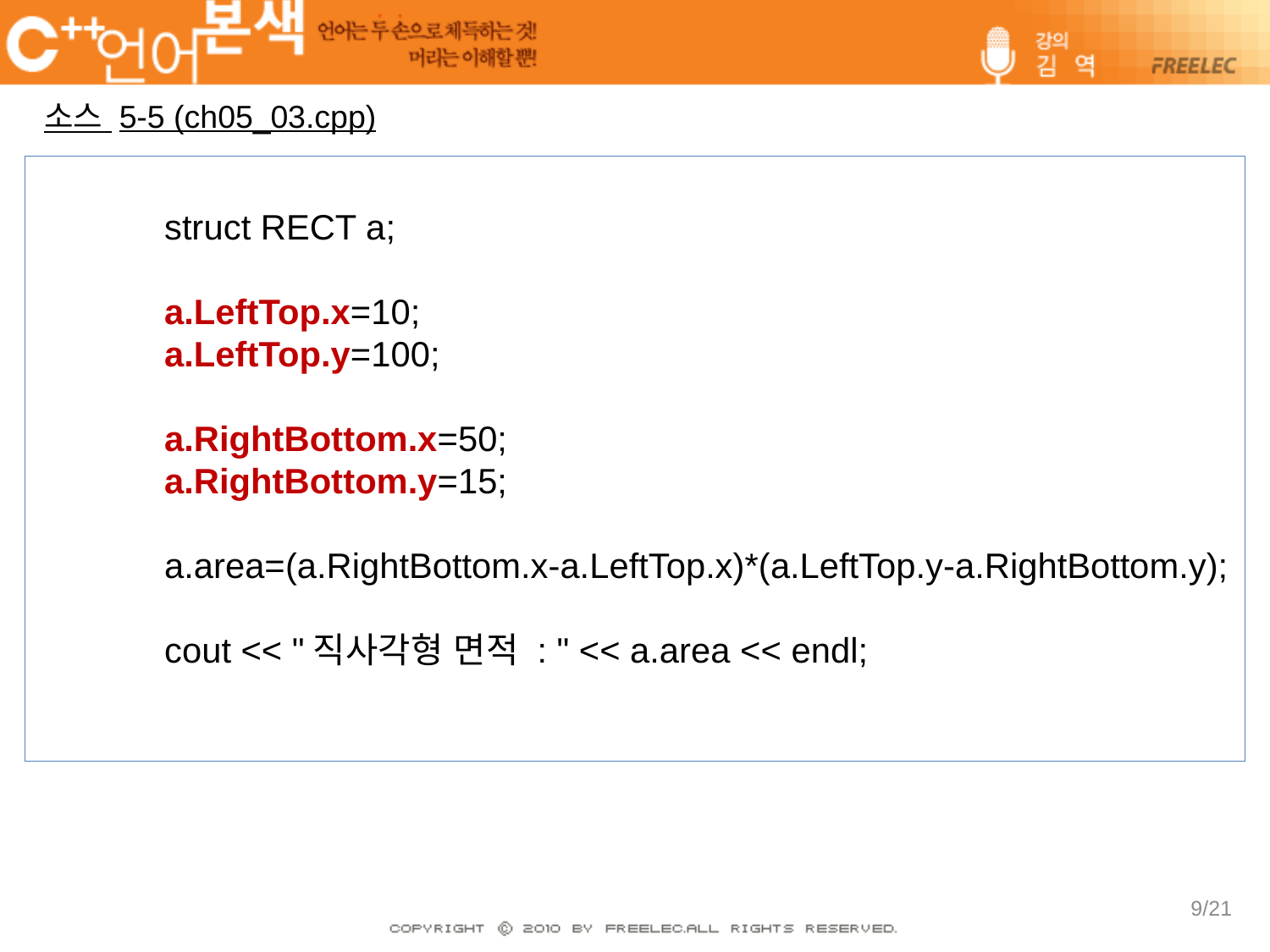

소스 5-5 (ch05_03.cpp)

	struct RECT a;

	a.LeftTop.x=10;
	a.LeftTop.y=100;

	a.RightBottom.x=50;
	a.RightBottom.y=15;

	a.area=(a.RightBottom.x-a.LeftTop.x)*(a.LeftTop.y-a.RightBottom.y);

	cout << "직사각형 면적 : " << a.area << endl;

9/21